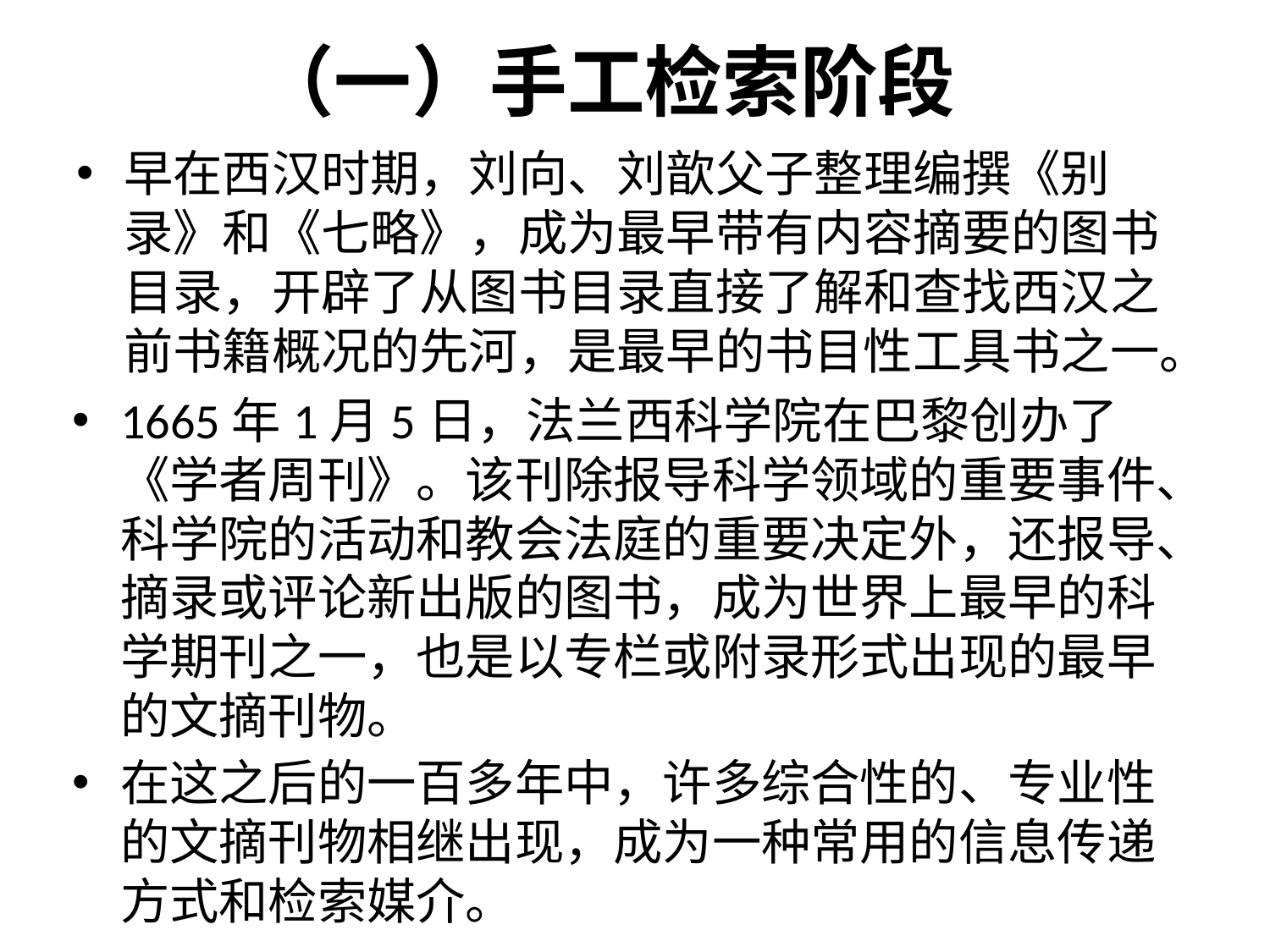

# （一）手工检索阶段
早在西汉时期，刘向、刘歆父子整理编撰《别录》和《七略》，成为最早带有内容摘要的图书目录，开辟了从图书目录直接了解和查找西汉之前书籍概况的先河，是最早的书目性工具书之一。
1665年1月5日，法兰西科学院在巴黎创办了《学者周刊》。该刊除报导科学领域的重要事件、科学院的活动和教会法庭的重要决定外，还报导、摘录或评论新出版的图书，成为世界上最早的科学期刊之一，也是以专栏或附录形式出现的最早的文摘刊物。
在这之后的一百多年中，许多综合性的、专业性的文摘刊物相继出现，成为一种常用的信息传递方式和检索媒介。